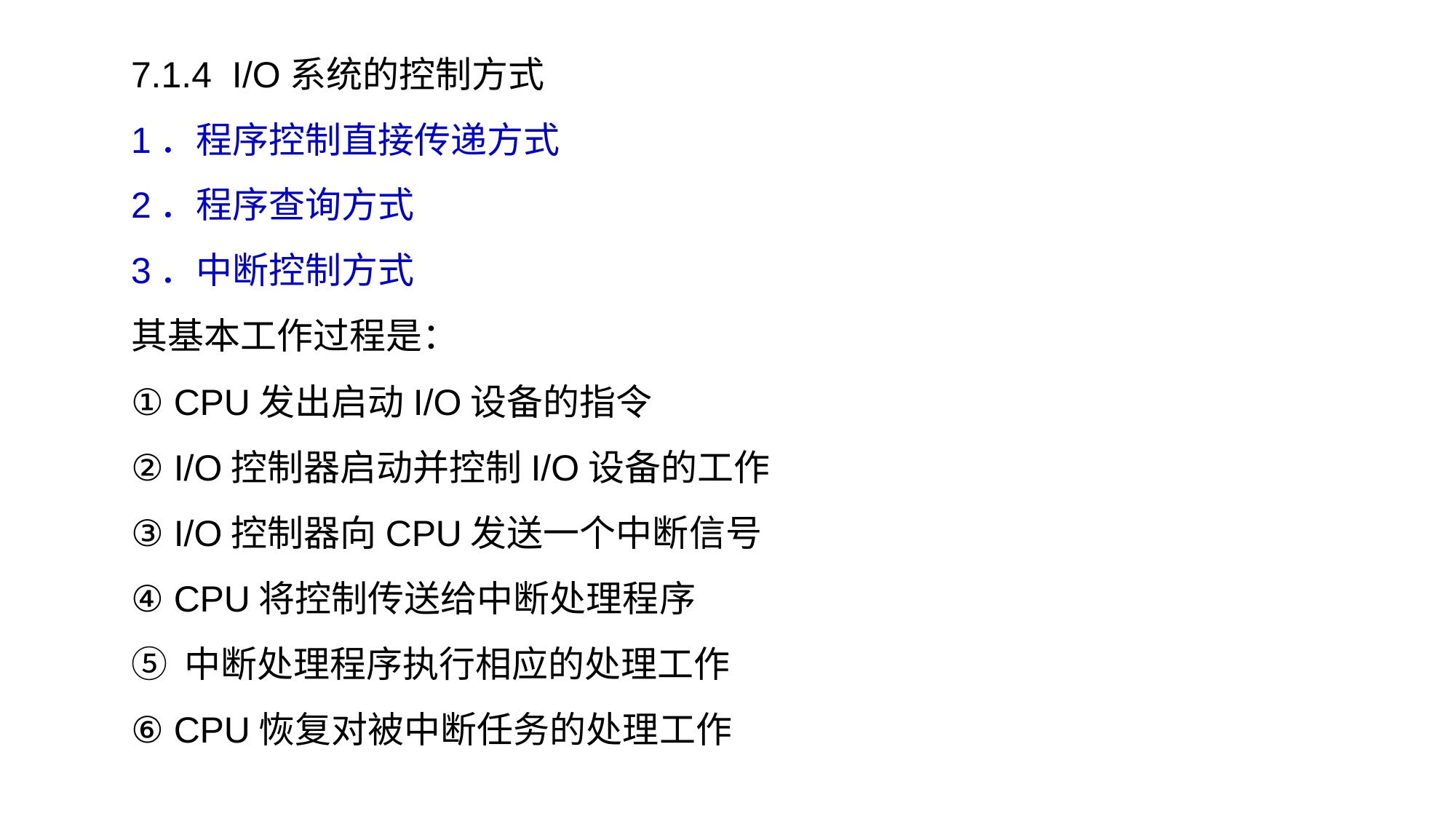

7.1.4  I/O系统的控制方式
1．程序控制直接传递方式
2．程序查询方式
3．中断控制方式
其基本工作过程是：
① CPU发出启动I/O设备的指令
② I/O控制器启动并控制I/O设备的工作
③ I/O控制器向CPU发送一个中断信号
④ CPU将控制传送给中断处理程序
⑤ 中断处理程序执行相应的处理工作
⑥ CPU恢复对被中断任务的处理工作